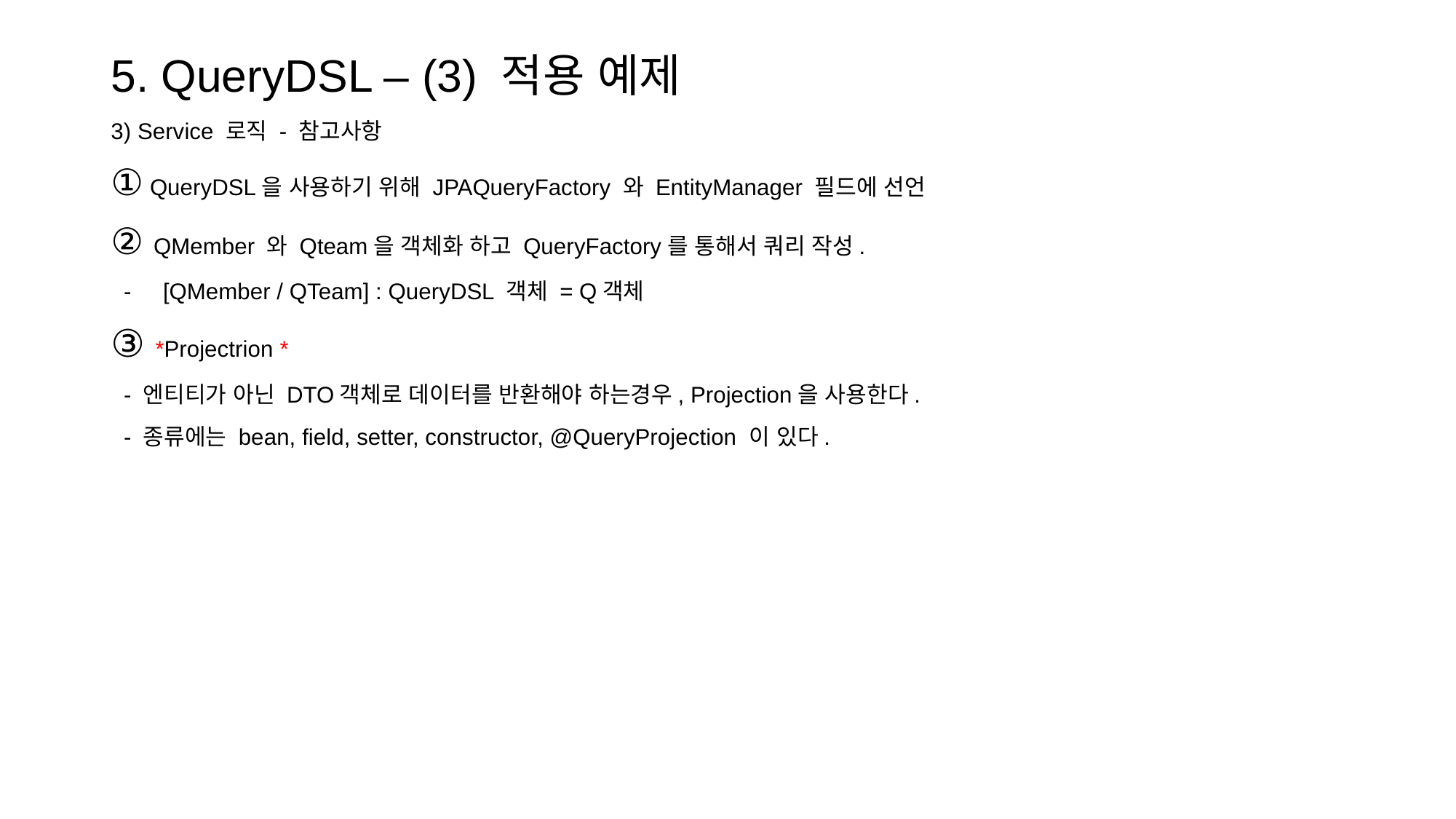

# 5. QueryDSL – (3) 적용 예제
3) Service 로직 - 참고사항
① QueryDSL을 사용하기 위해 JPAQueryFactory 와 EntityManager 필드에 선언
② QMember 와 Qteam을 객체화 하고 QueryFactory를 통해서 쿼리 작성.
  -     [QMember / QTeam] : QueryDSL 객체 = Q객체
③ *Projectrion *
  - 엔티티가 아닌 DTO객체로 데이터를 반환해야 하는경우, Projection을 사용한다.
  - 종류에는 bean, field, setter, constructor, @QueryProjection 이 있다.